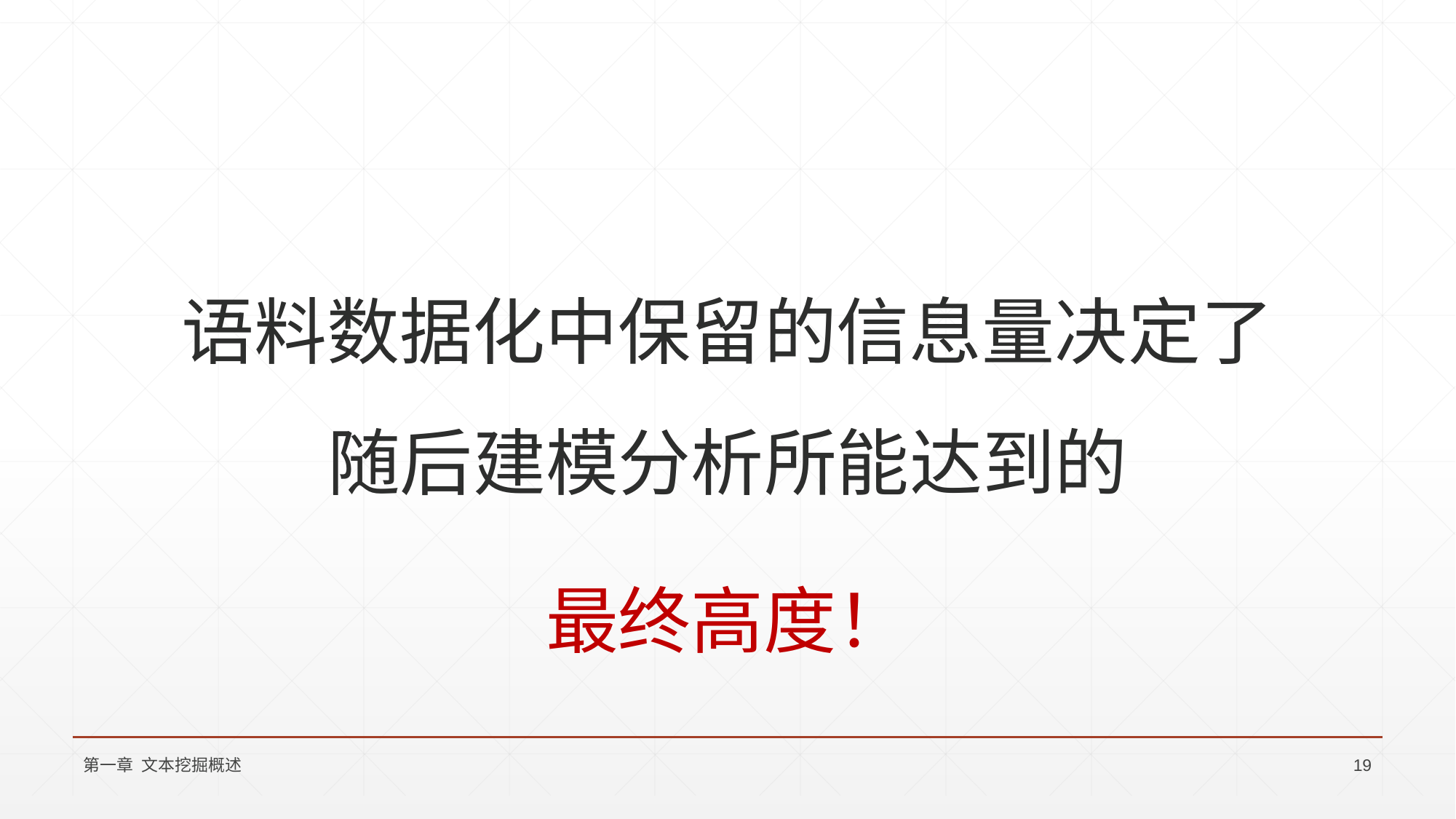

#
语料数据化中保留的信息量决定了随后建模分析所能达到的
最终高度！
第一章  文本挖掘概述
19